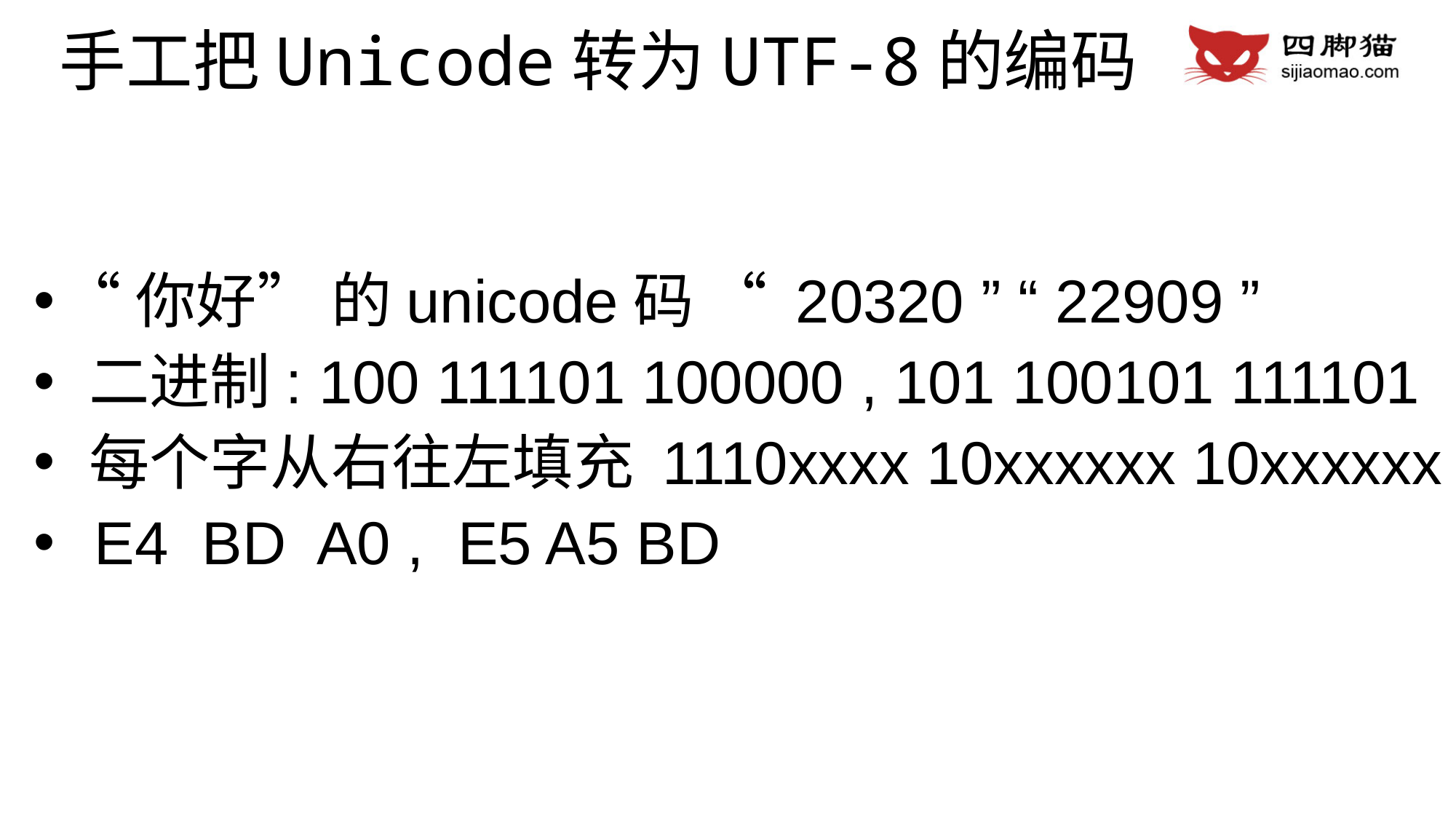

手工把Unicode转为UTF-8的编码

“你好” 的unicode码 “ 20320 ” “ 22909 ”
 二进制: 100 111101 100000 , 101 100101 111101
 每个字从右往左填充 1110xxxx 10xxxxxx 10xxxxxx
  E4  BD  A0 ,  E5 A5 BD